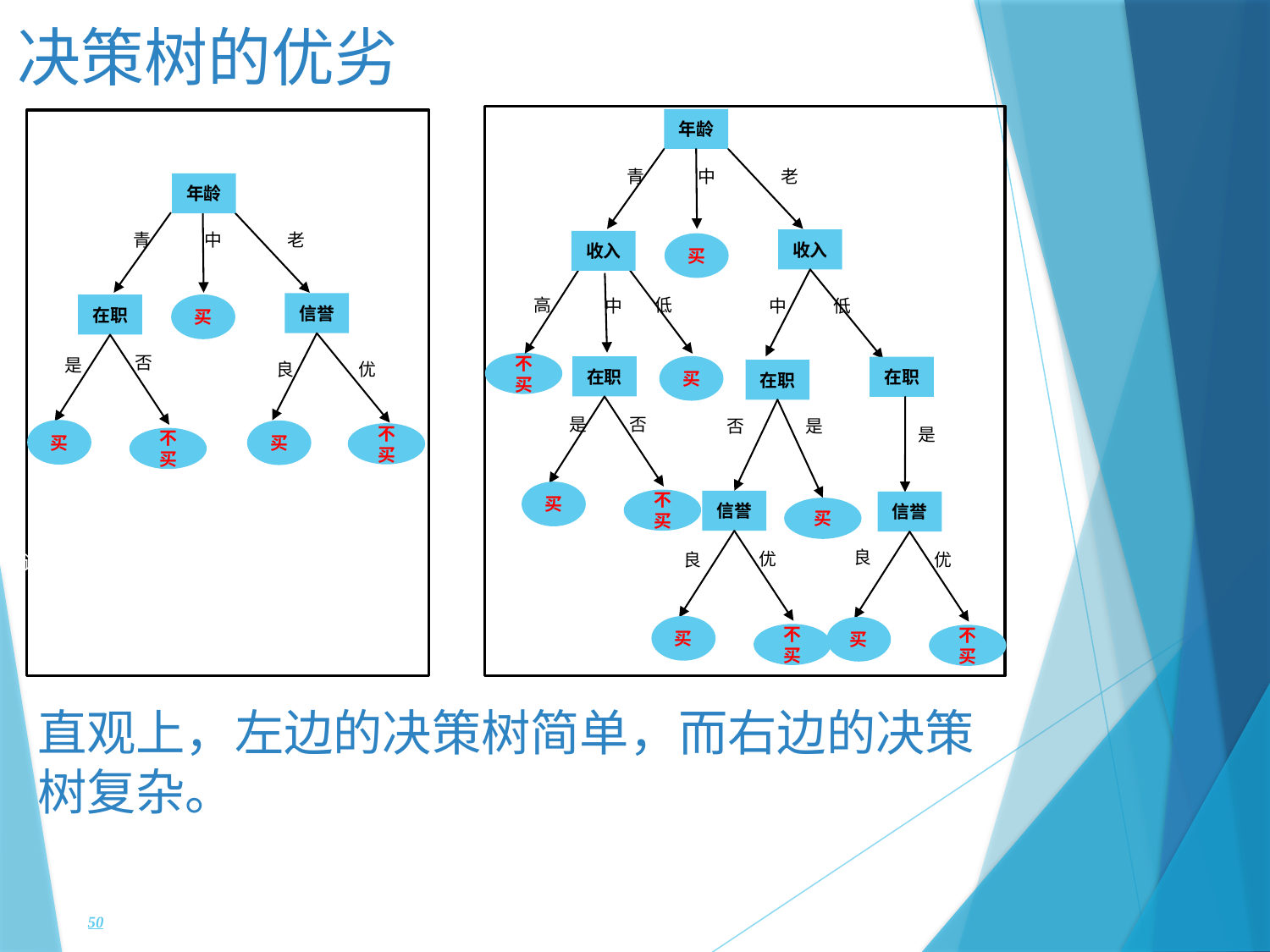

决策树的优劣

年龄
老
青
中
收入
收入
买
高
低
中
中
低
不买
买
在职
否
买
不买
在职
是
在职
是
买
是
否
信誉
优
买
不买
信誉
优
买
不买
良
良

年龄
老
青
中
信誉
买
在职
否
买
不买
是
良
优
买
不买
属性
计数
直观上，左边的决策树简单，而右边的决策树复杂。
50